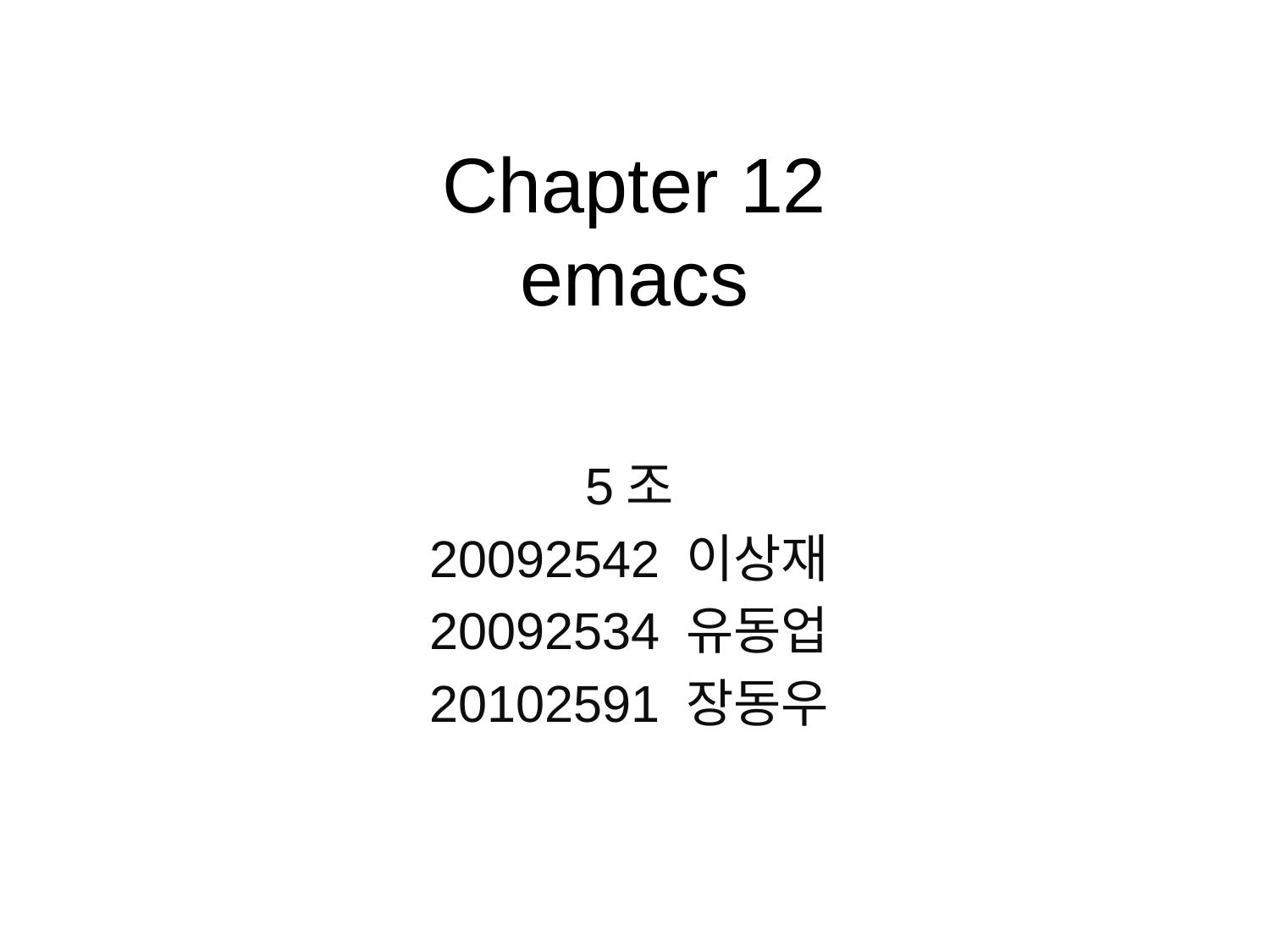

# Chapter 12 emacs
5조
20092542 이상재
20092534 유동업
20102591 장동우